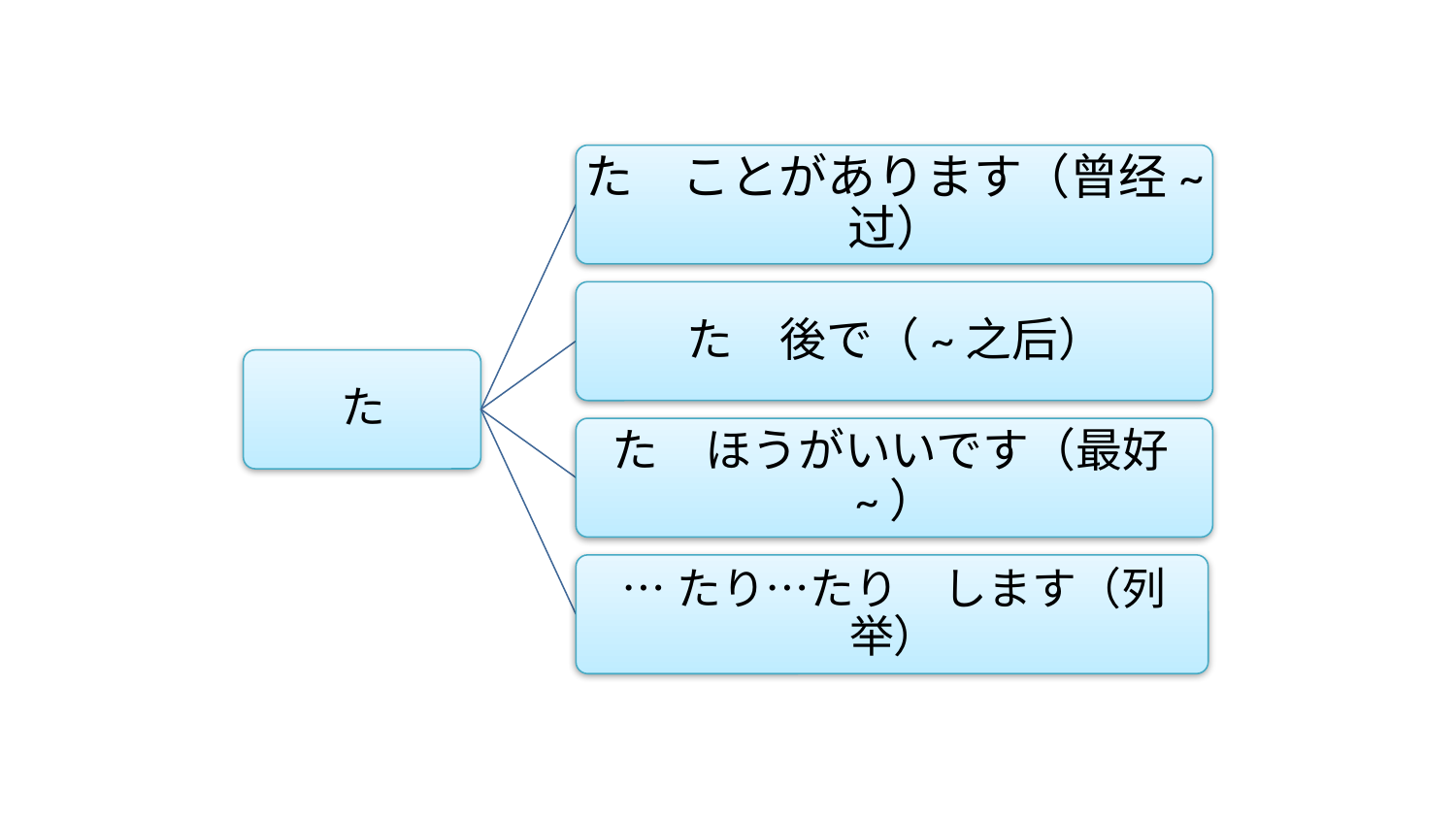

た

た　ことがあります（曾经~过）

た　後で（~之后）

た　ほうがいいです（最好~）

…たり…たり　します（列举）